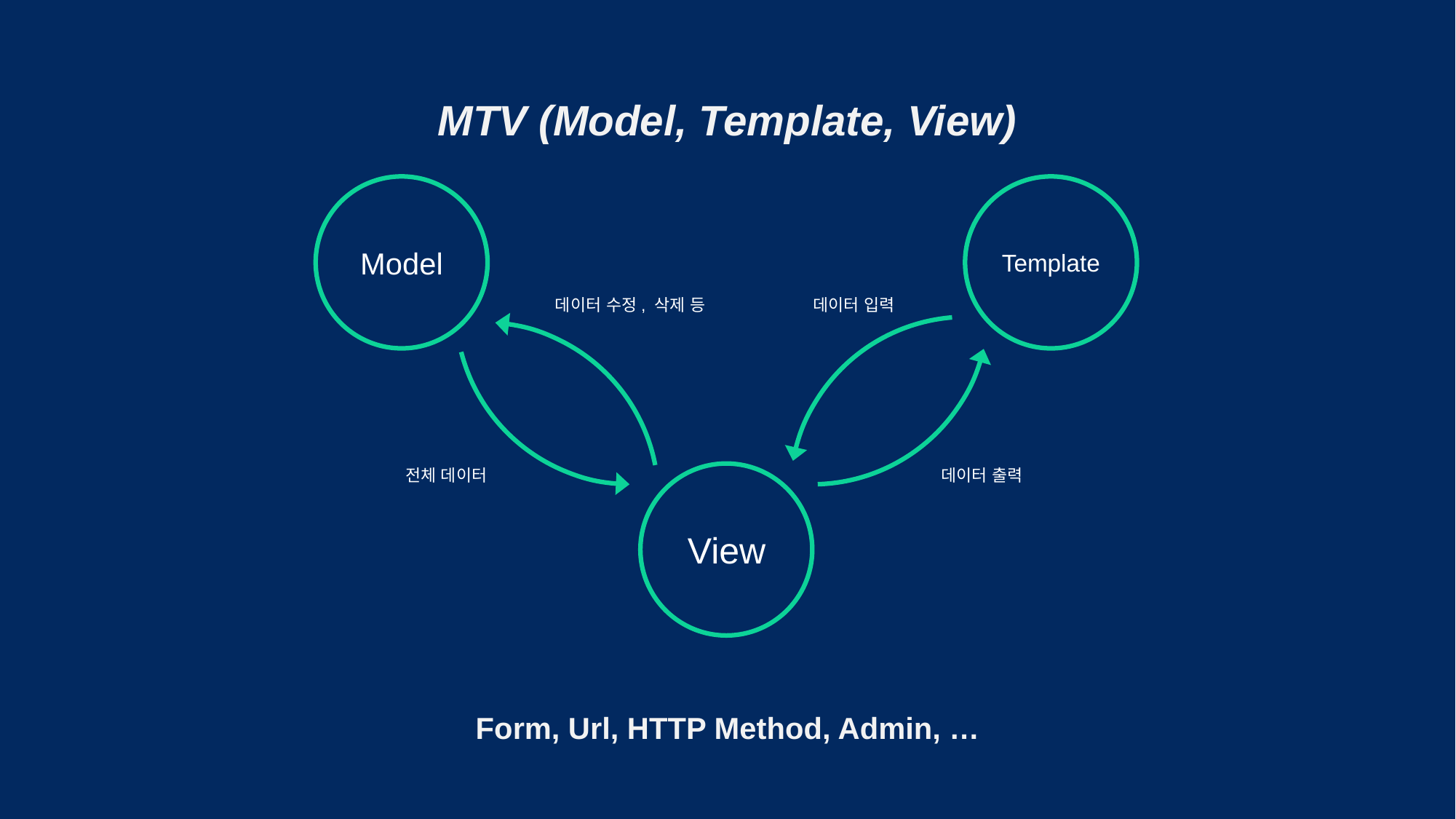

MTV (Model, Template, View)

Model
Template
데이터 수정, 삭제 등
데이터 입력

전체 데이터
데이터 출력
View
Form, Url, HTTP Method, Admin, …